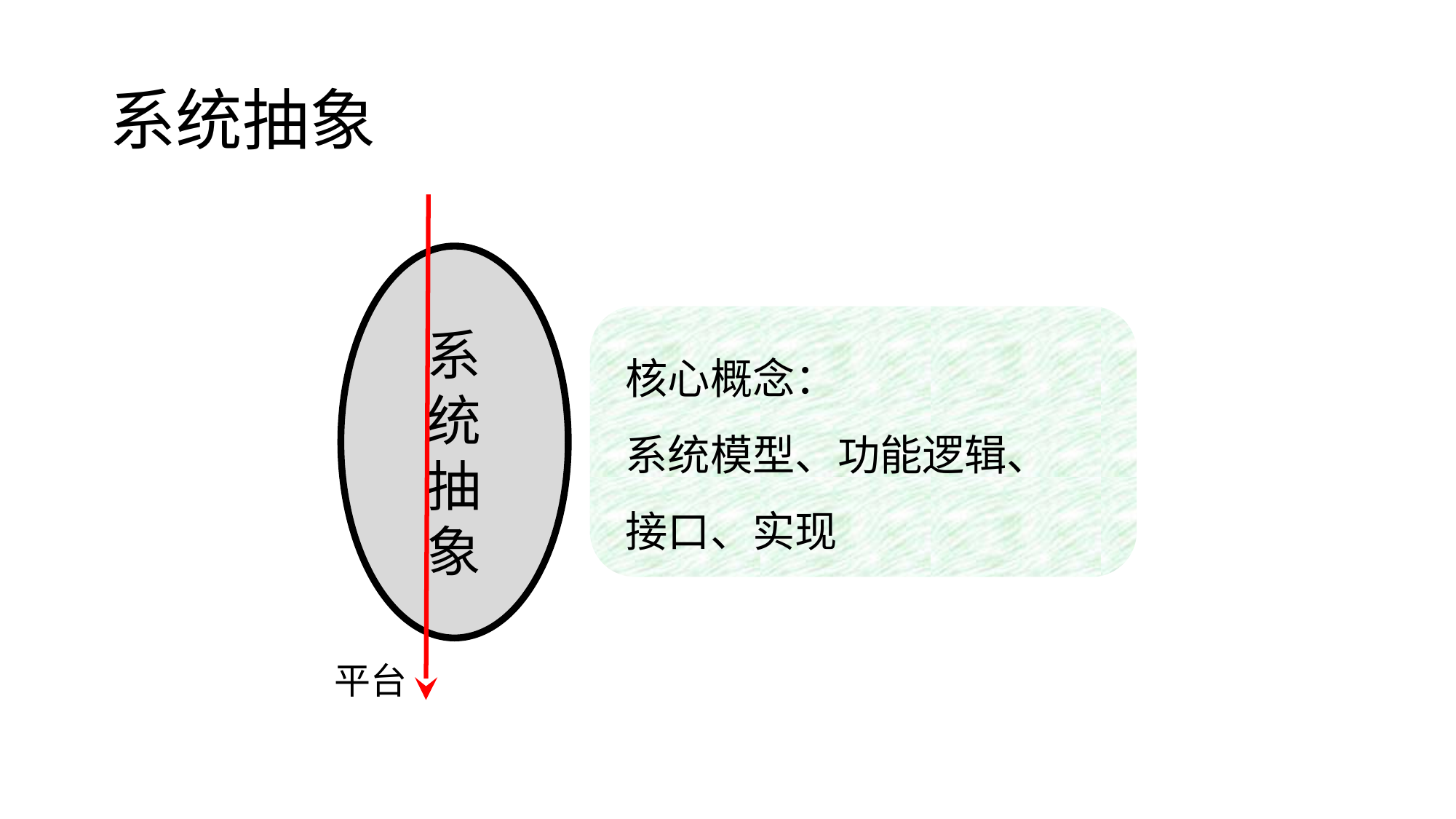

# 系统抽象

平台

核心概念：
系统模型、功能逻辑、
接口、实现
系统抽象